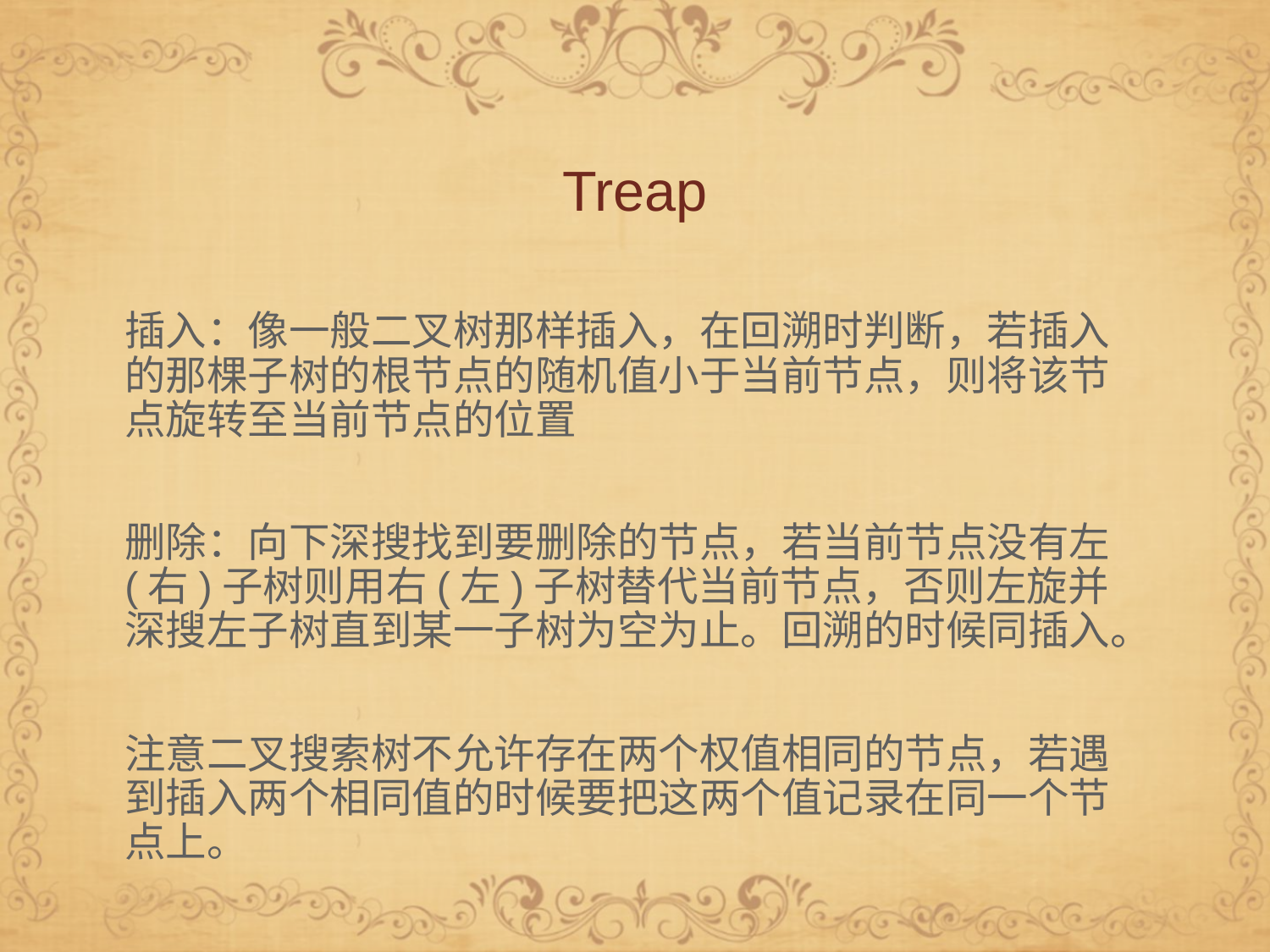

# Treap
插入：像一般二叉树那样插入，在回溯时判断，若插入的那棵子树的根节点的随机值小于当前节点，则将该节点旋转至当前节点的位置

删除：向下深搜找到要删除的节点，若当前节点没有左(右)子树则用右(左)子树替代当前节点，否则左旋并深搜左子树直到某一子树为空为止。回溯的时候同插入。

注意二叉搜索树不允许存在两个权值相同的节点，若遇到插入两个相同值的时候要把这两个值记录在同一个节点上。